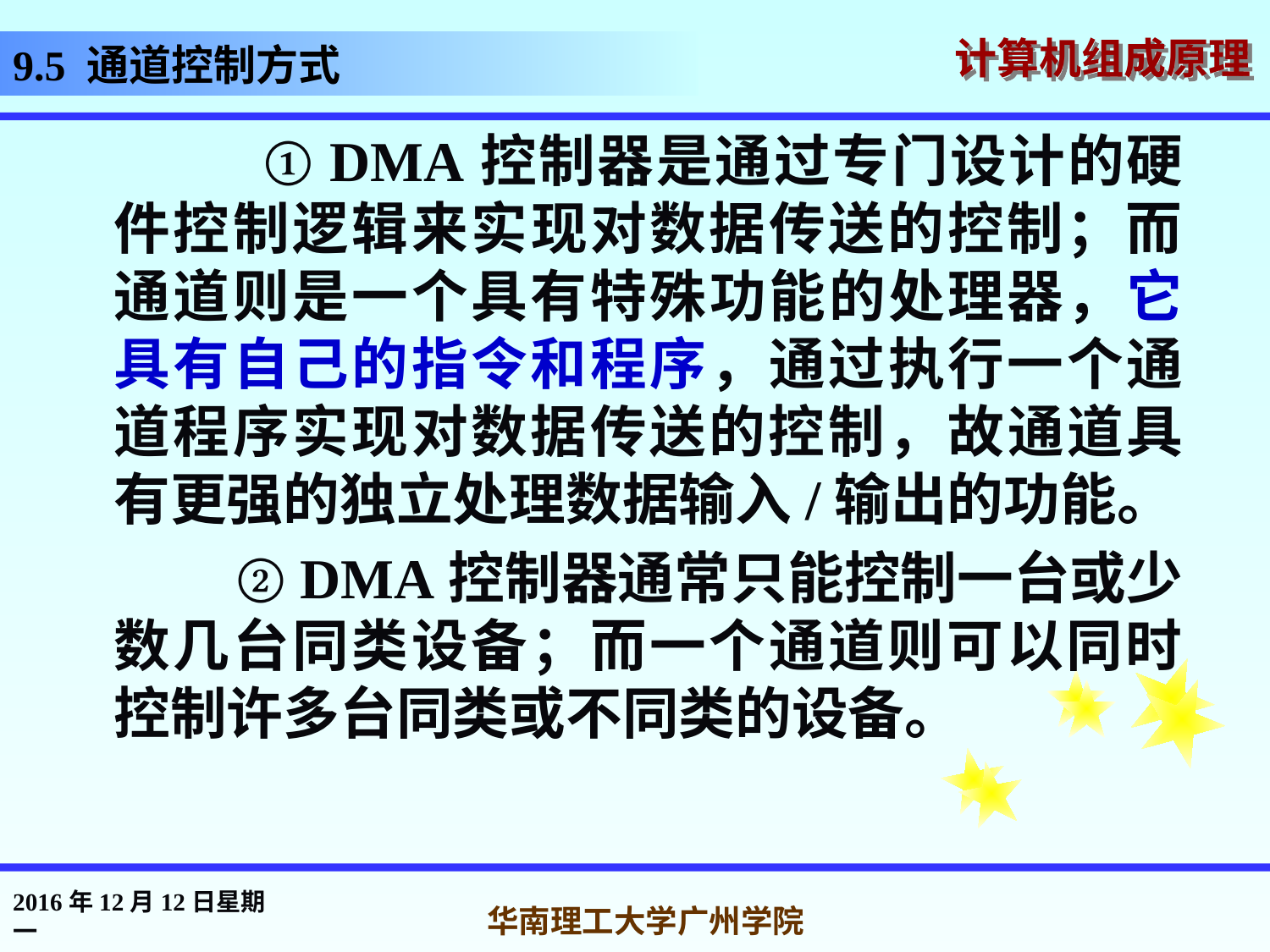

# 9.5 通道控制方式
            ① DMA控制器是通过专门设计的硬件控制逻辑来实现对数据传送的控制；而通道则是一个具有特殊功能的处理器，它具有自己的指令和程序，通过执行一个通道程序实现对数据传送的控制，故通道具有更强的独立处理数据输入/输出的功能。
            ② DMA控制器通常只能控制一台或少数几台同类设备；而一个通道则可以同时控制许多台同类或不同类的设备。
2016年12月12日星期一
华南理工大学广州学院